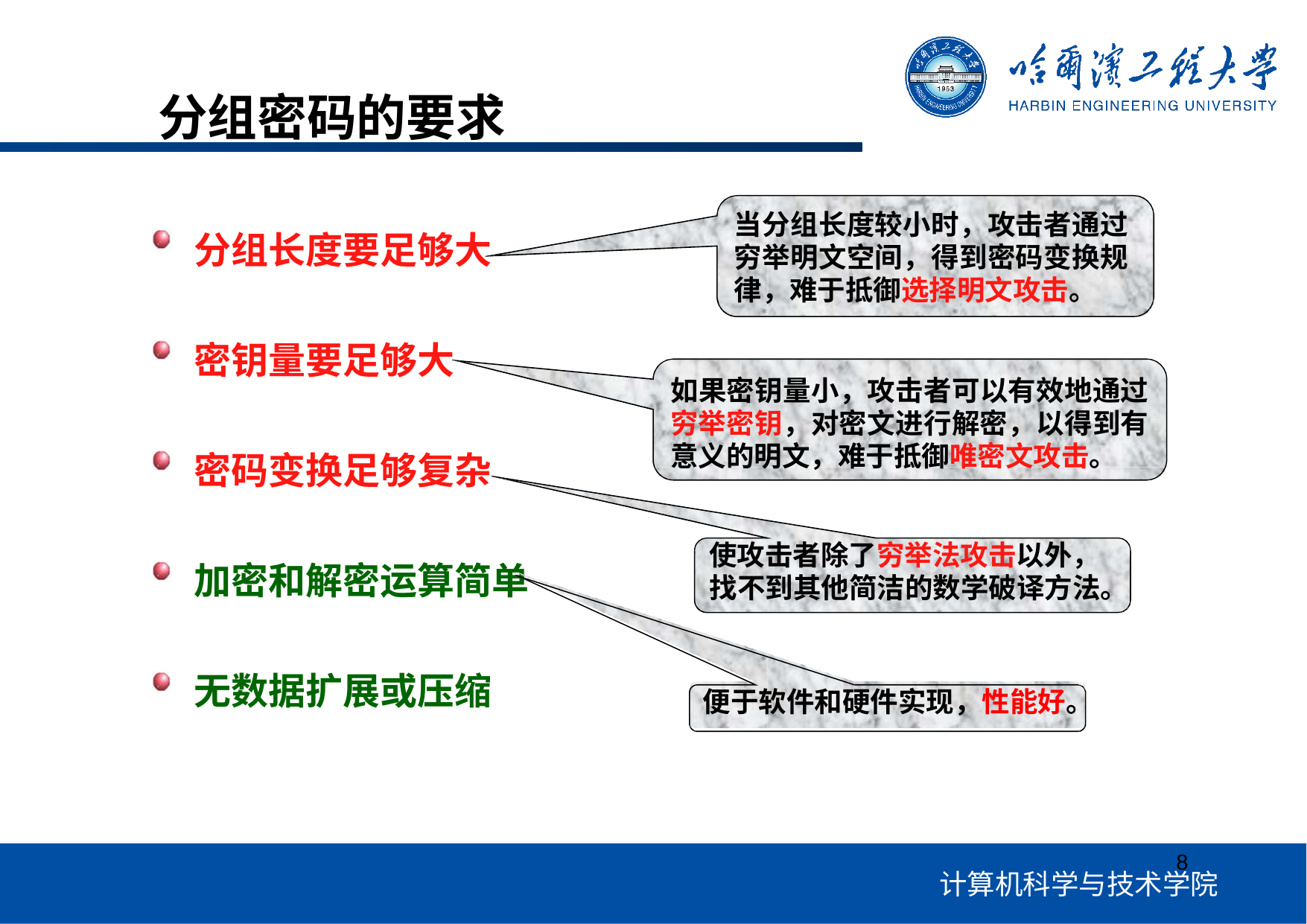

# 分组密码的要求

当分组长度较小时，攻击者通过 穷举明文空间，得到密码变换规 律，难于抵御选择明文攻击。

如果密钥量小，攻击者可以有效地通过 穷举密钥，对密文进行解密，以得到有 意义的明文，难于抵御唯密文攻击。

使攻击者除了穷举法攻击以外，  找不到其他简洁的数学破译方法。

便于软件和硬件实现，性能好。
分组长度要足够大
密钥量要足够大 密码变换足够复杂
加密和解密运算简单 无数据扩展或压缩

8